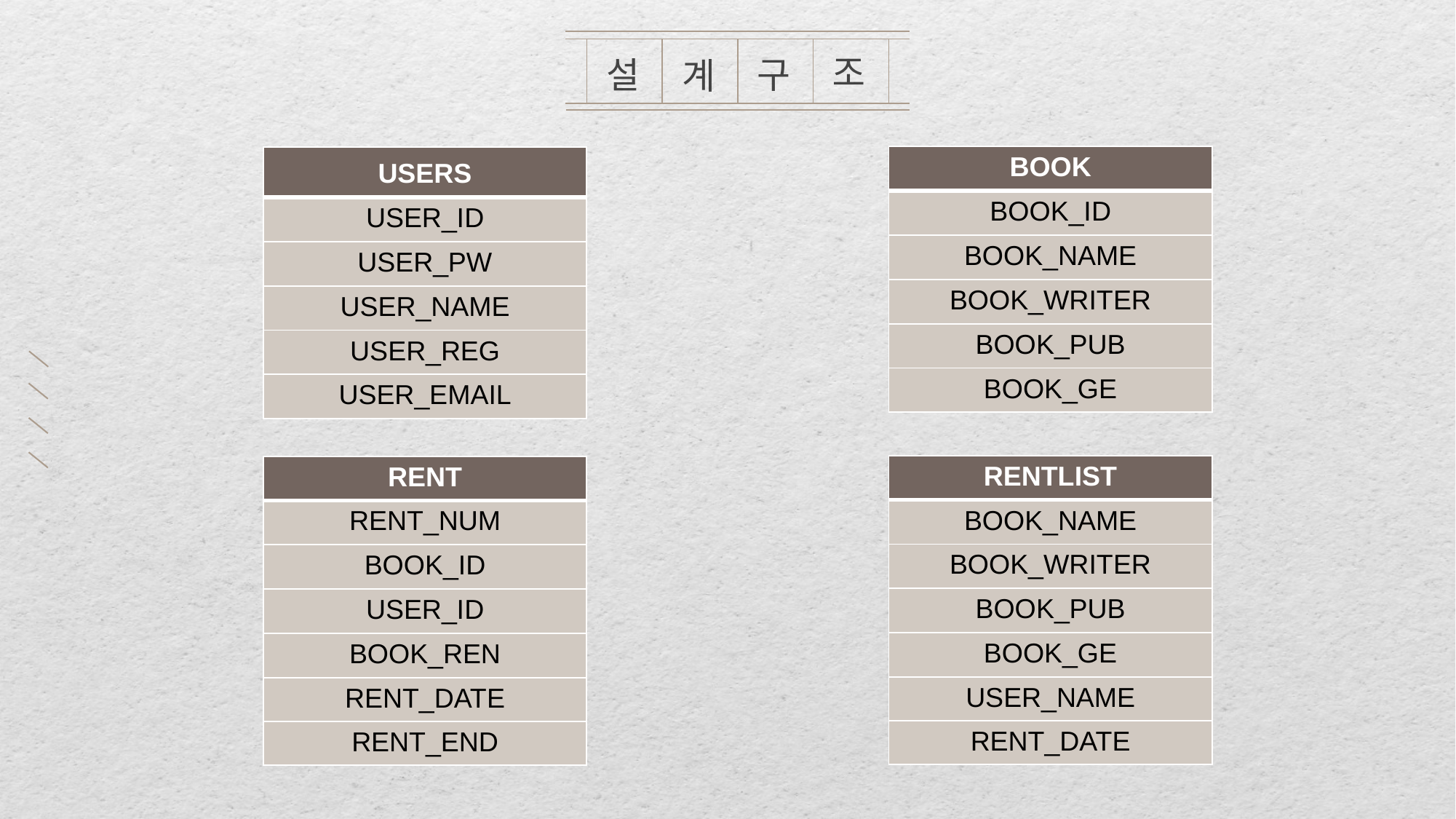

조
구
설
계
| BOOK |
| --- |
| BOOK\_ID |
| BOOK\_NAME |
| BOOK\_WRITER |
| BOOK\_PUB |
| BOOK\_GE |
| USERS |
| --- |
| USER\_ID |
| USER\_PW |
| USER\_NAME |
| USER\_REG |
| USER\_EMAIL |
| RENTLIST |
| --- |
| BOOK\_NAME |
| BOOK\_WRITER |
| BOOK\_PUB |
| BOOK\_GE |
| USER\_NAME |
| RENT\_DATE |
| RENT |
| --- |
| RENT\_NUM |
| BOOK\_ID |
| USER\_ID |
| BOOK\_REN |
| RENT\_DATE |
| RENT\_END |